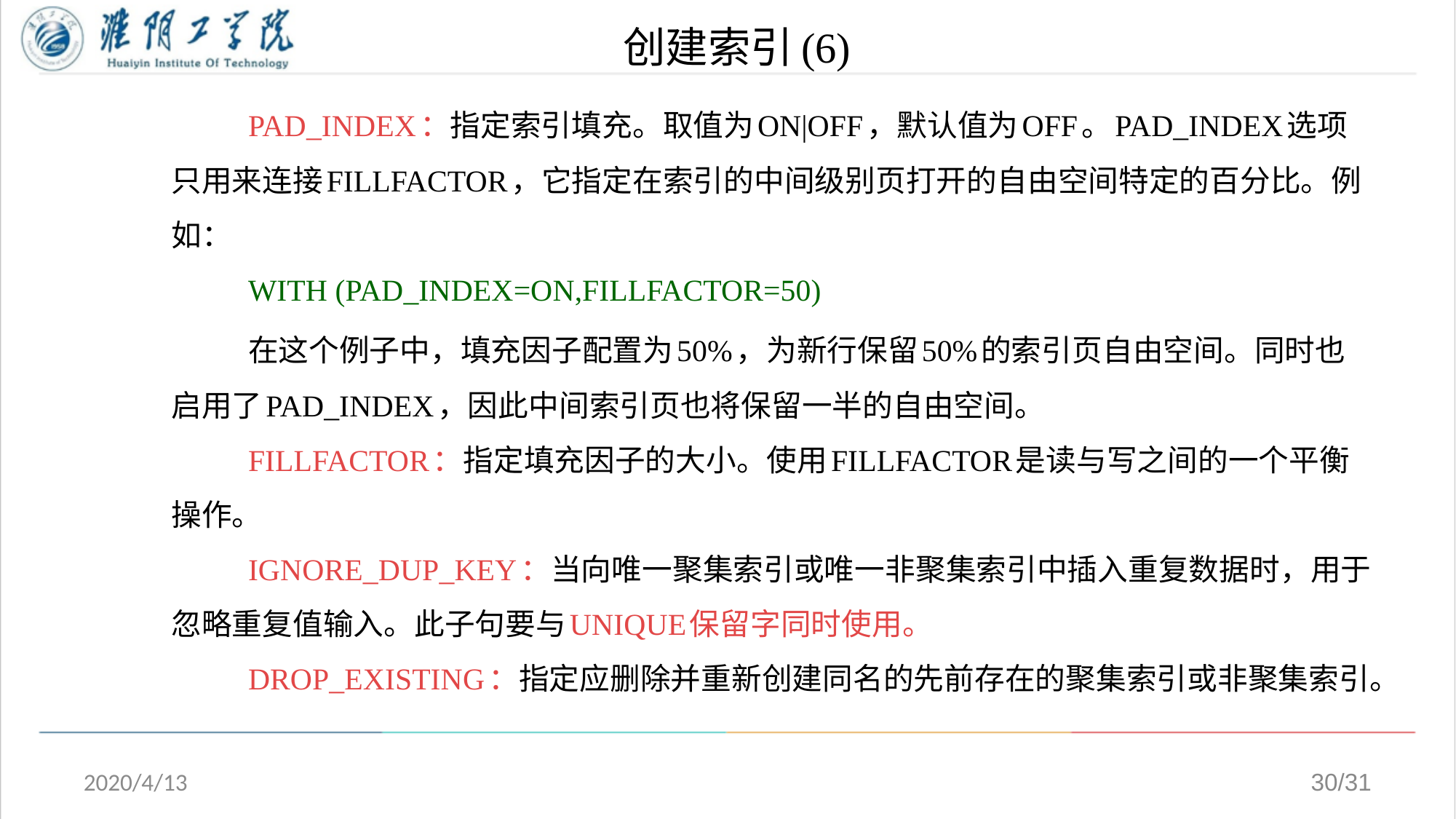

# 创建索引(6)
PAD_INDEX：指定索引填充。取值为ON|OFF，默认值为OFF。PAD_INDEX选项只用来连接FILLFACTOR，它指定在索引的中间级别页打开的自由空间特定的百分比。例如：
WITH (PAD_INDEX=ON,FILLFACTOR=50)
在这个例子中，填充因子配置为50%，为新行保留50%的索引页自由空间。同时也启用了PAD_INDEX，因此中间索引页也将保留一半的自由空间。
FILLFACTOR：指定填充因子的大小。使用FILLFACTOR是读与写之间的一个平衡操作。
IGNORE_DUP_KEY：当向唯一聚集索引或唯一非聚集索引中插入重复数据时，用于忽略重复值输入。此子句要与UNIQUE保留字同时使用。
DROP_EXISTING：指定应删除并重新创建同名的先前存在的聚集索引或非聚集索引。
2020/4/13
30/31